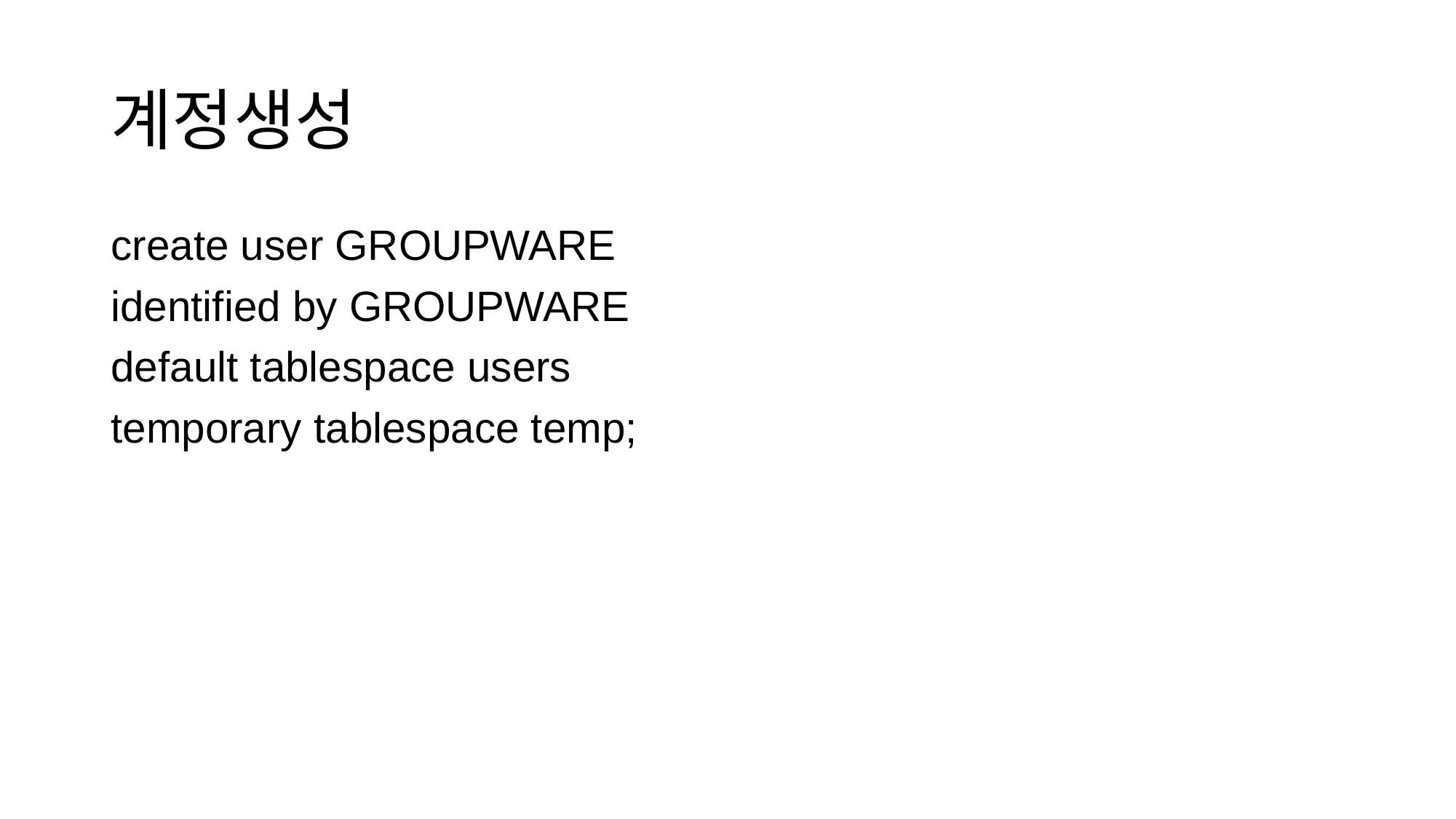

# 계정생성
create user GROUPWARE
identified by GROUPWARE
default tablespace users
temporary tablespace temp;